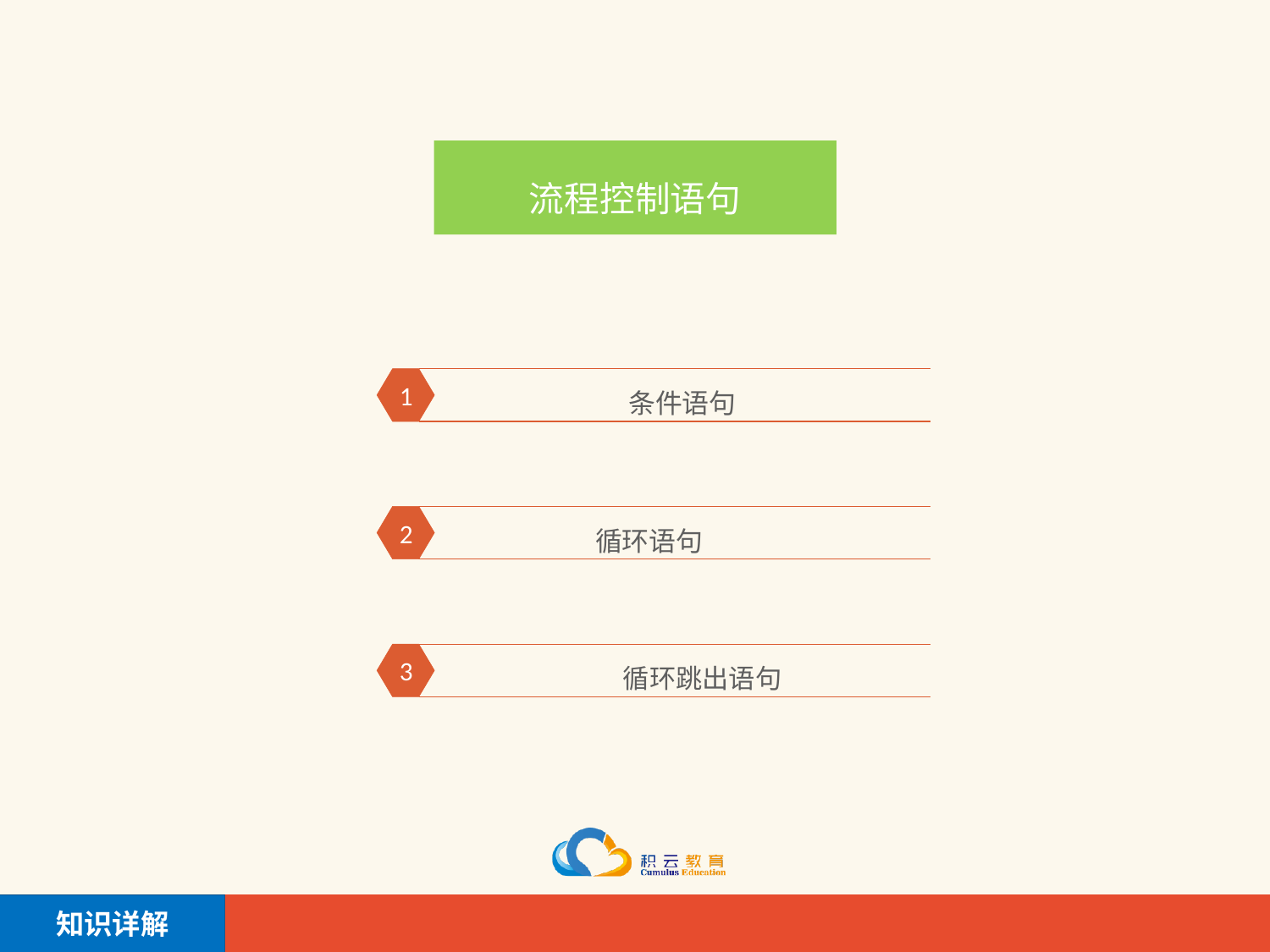

流程控制语句
1
条件语句
2
	        循环语句
3
	        循环跳出语句